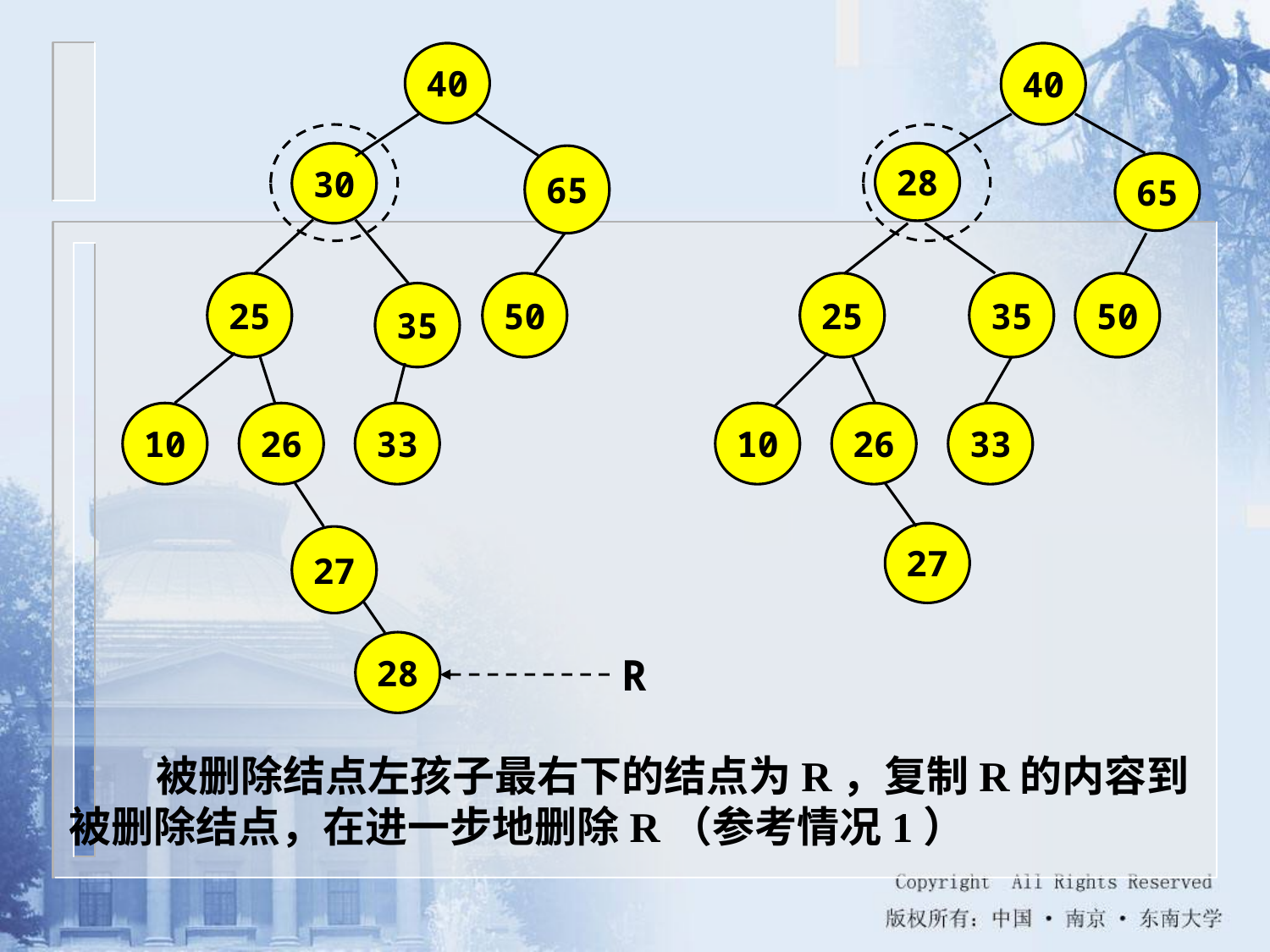

40
40

30
28
65
65

25
50
25
35
50
35

10
26
33
10
26
33

27
27

28
R

被删除结点左孩子最右下的结点为R，复制R的内容到被删除结点，在进一步地删除R（参考情况1）